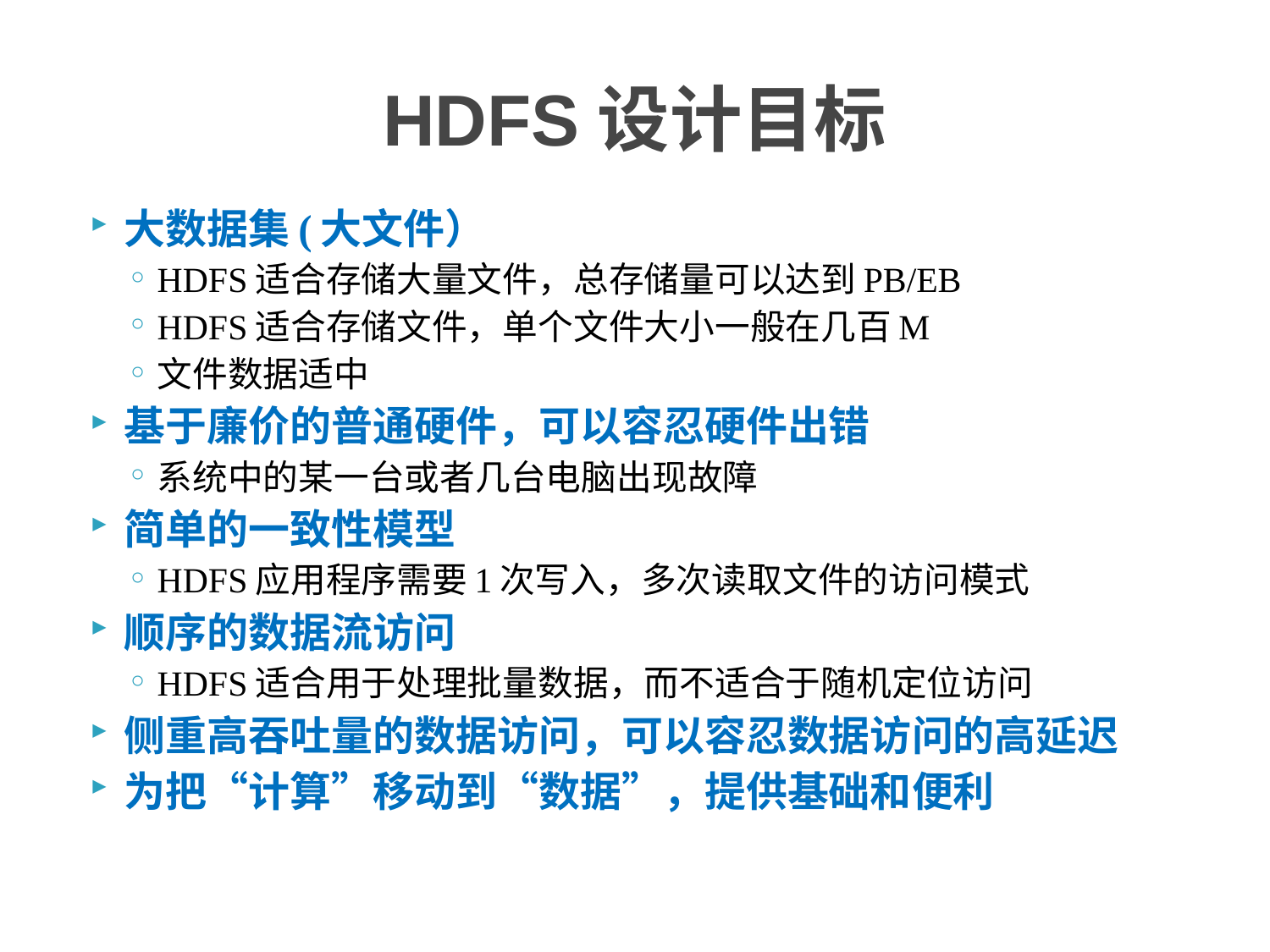

# HDFS设计目标
大数据集(大文件）
HDFS适合存储大量文件，总存储量可以达到PB/EB
HDFS适合存储文件，单个文件大小一般在几百M
文件数据适中
基于廉价的普通硬件，可以容忍硬件出错
系统中的某一台或者几台电脑出现故障
简单的一致性模型
HDFS应用程序需要1次写入，多次读取文件的访问模式
顺序的数据流访问
HDFS适合用于处理批量数据，而不适合于随机定位访问
侧重高吞吐量的数据访问，可以容忍数据访问的高延迟
为把“计算”移动到“数据”，提供基础和便利